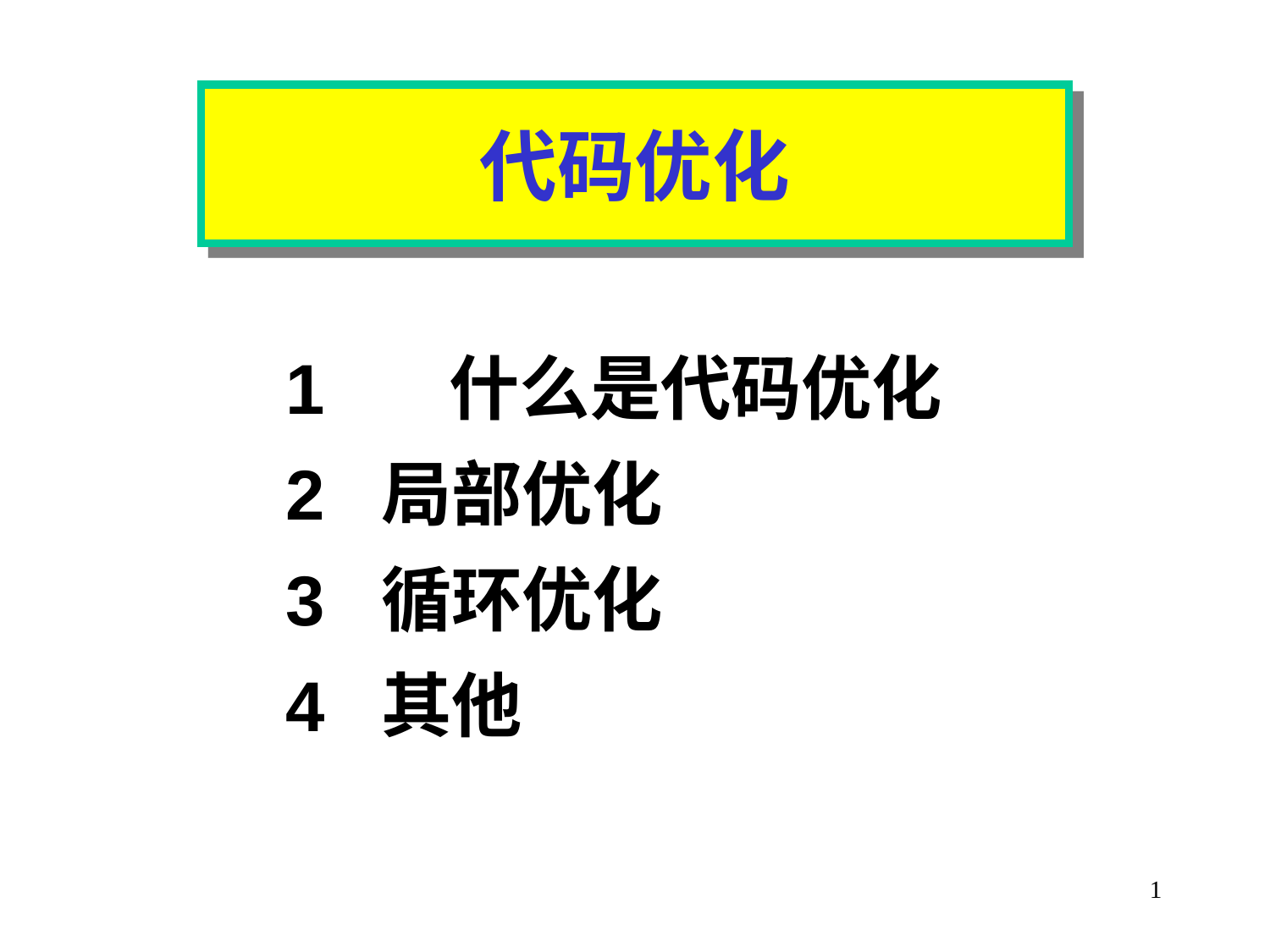

# 代码优化

1	 什么是代码优化
2  局部优化
3  循环优化
4  其他
1